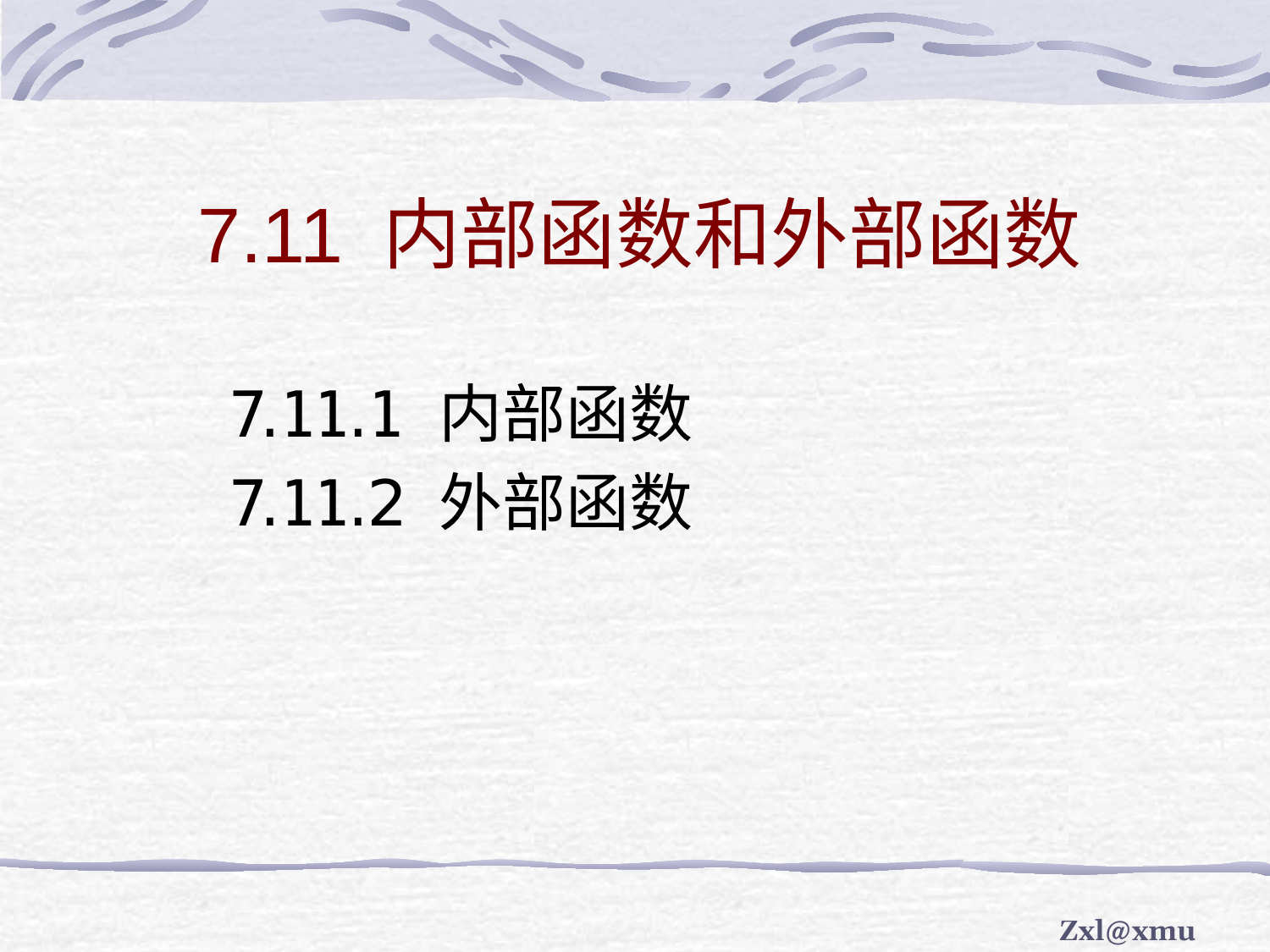

# 7.11 内部函数和外部函数
7.11.1 内部函数
7.11.2 外部函数